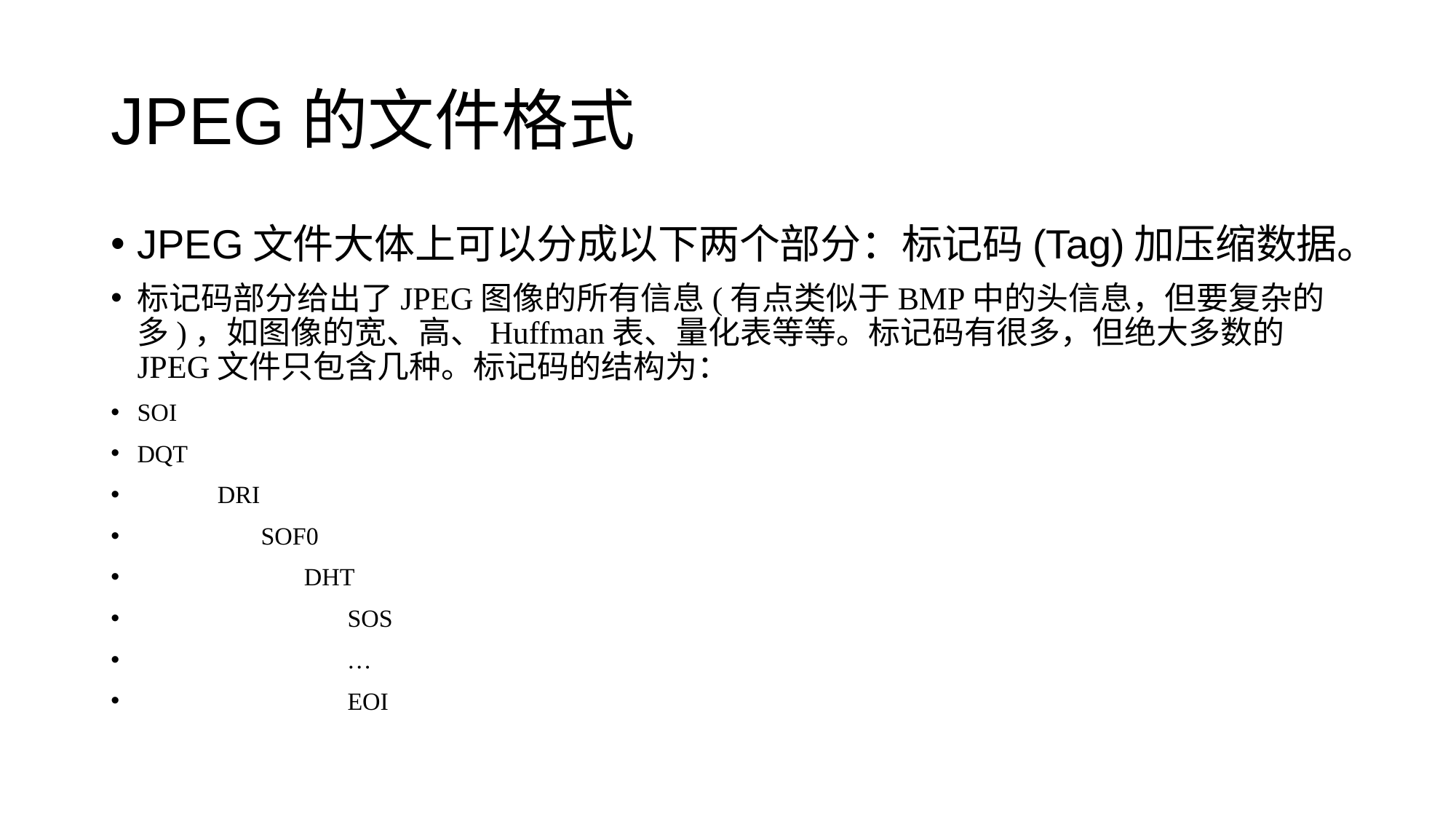

# JPEG的文件格式
JPEG文件大体上可以分成以下两个部分：标记码(Tag)加压缩数据。
标记码部分给出了JPEG图像的所有信息(有点类似于BMP中的头信息，但要复杂的多)，如图像的宽、高、Huffman表、量化表等等。标记码有很多，但绝大多数的JPEG文件只包含几种。标记码的结构为：
SOI
DQT
             DRI
                    SOF0
                           DHT
                                  SOS
                                  …
                                  EOI